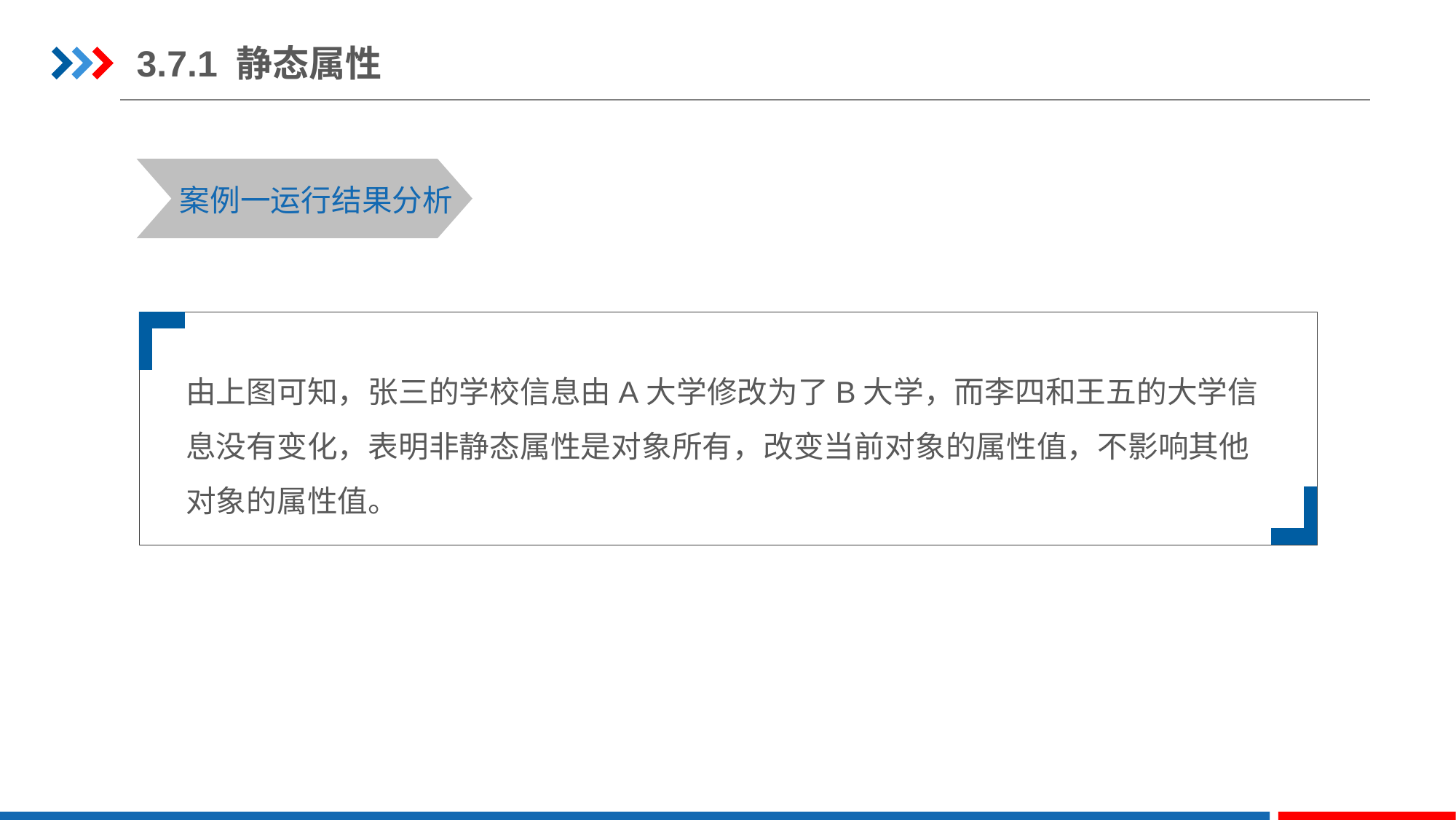

3.7.1 静态属性

案例一运行结果分析

由上图可知，张三的学校信息由A大学修改为了B大学，而李四和王五的大学信息没有变化，表明非静态属性是对象所有，改变当前对象的属性值，不影响其他对象的属性值。